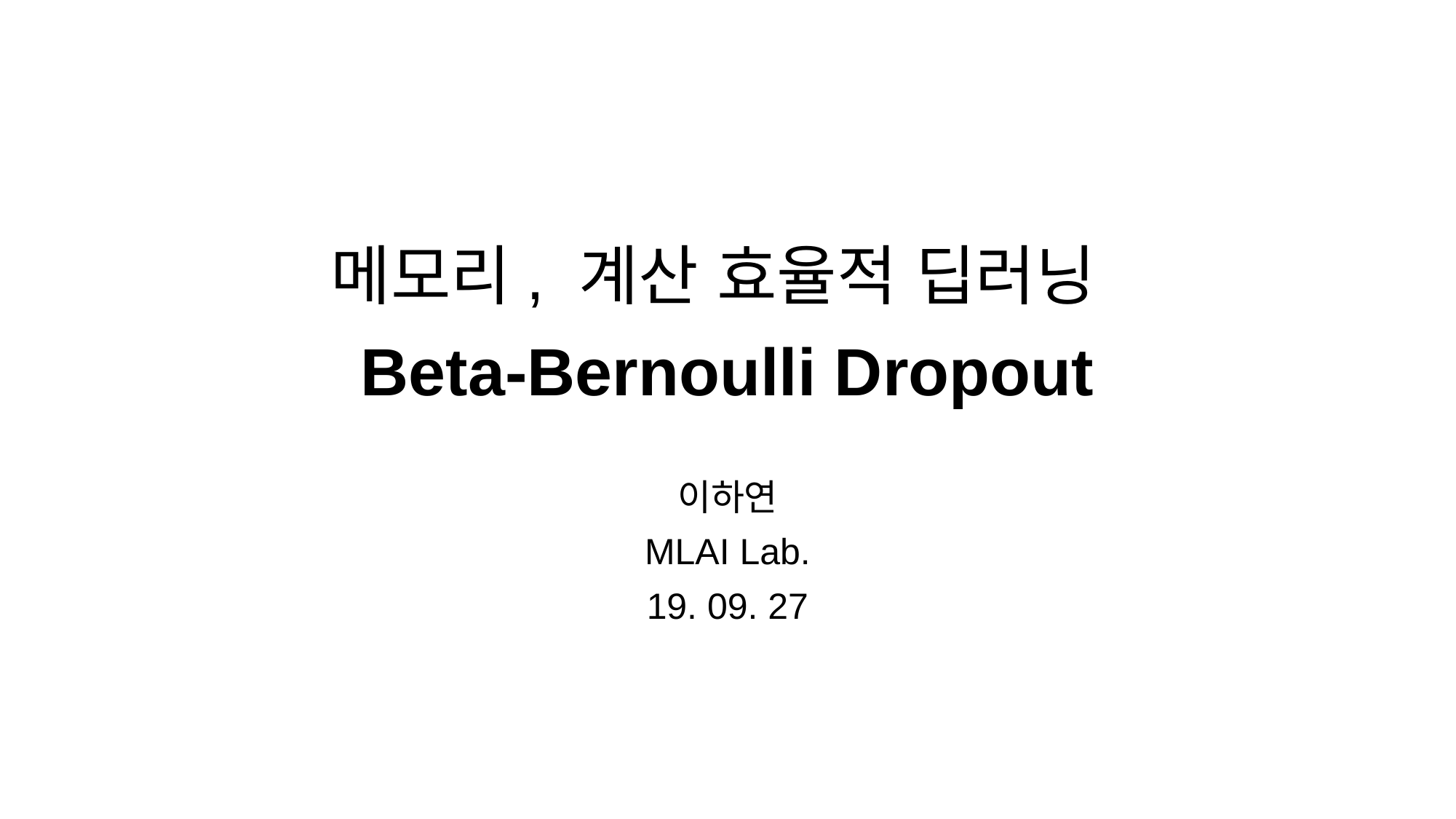

메모리, 계산 효율적 딥러닝
# Beta-Bernoulli Dropout
이하연
MLAI Lab.
19. 09. 27